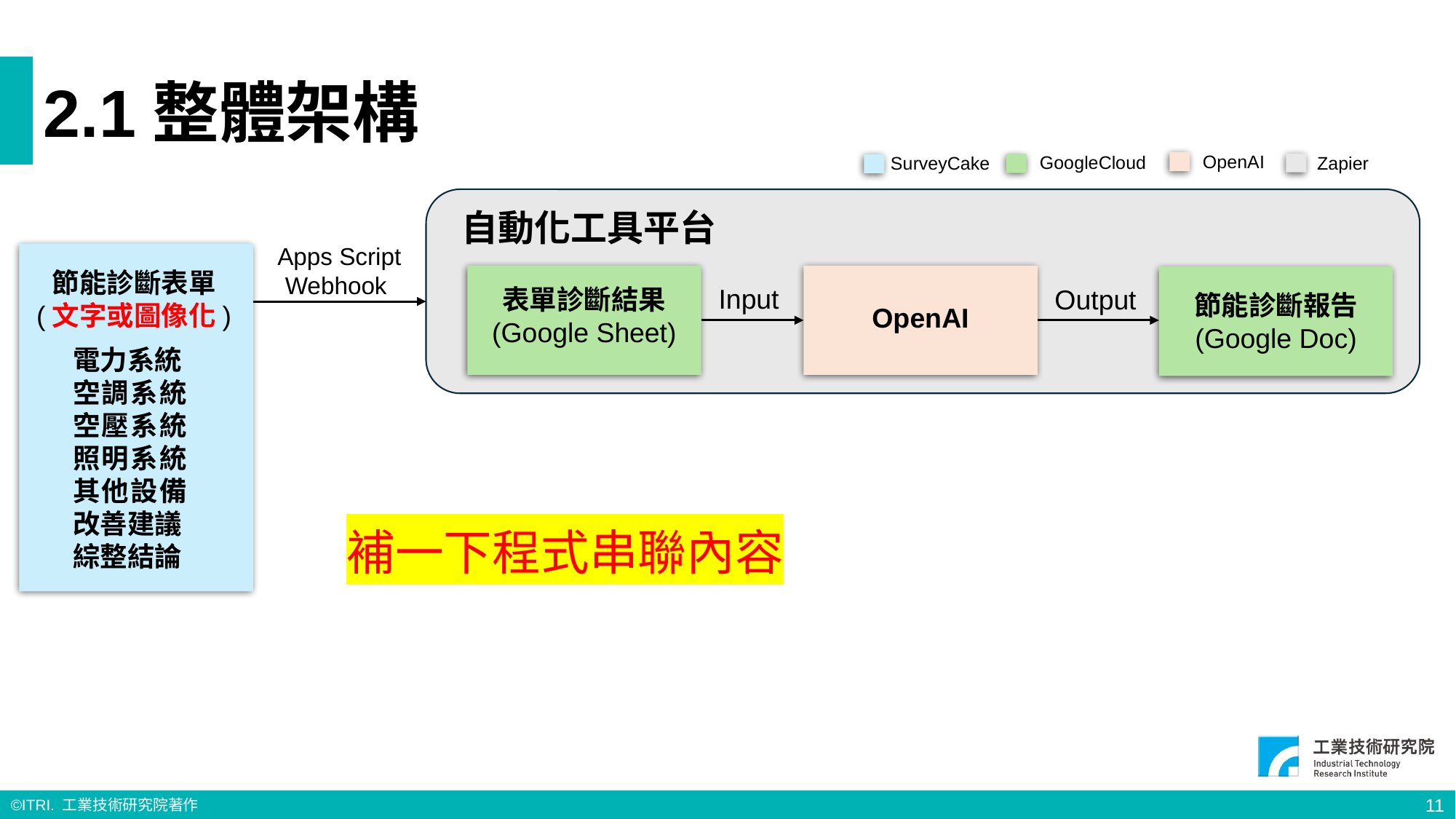

2.1整體架構
OpenAI

GoogleCloud

Zapier

SurveyCake

自動化工具平台
 Apps Script
Webhook

節能診斷表單
(文字或圖像化)

 Input
表單診斷結果
(Google Sheet)
 Output
節能診斷報告
(Google Doc)
OpenAI
電力系統
空調系統
空壓系統
照明系統
其他設備
改善建議
綜整結論
補一下程式串聯內容
11